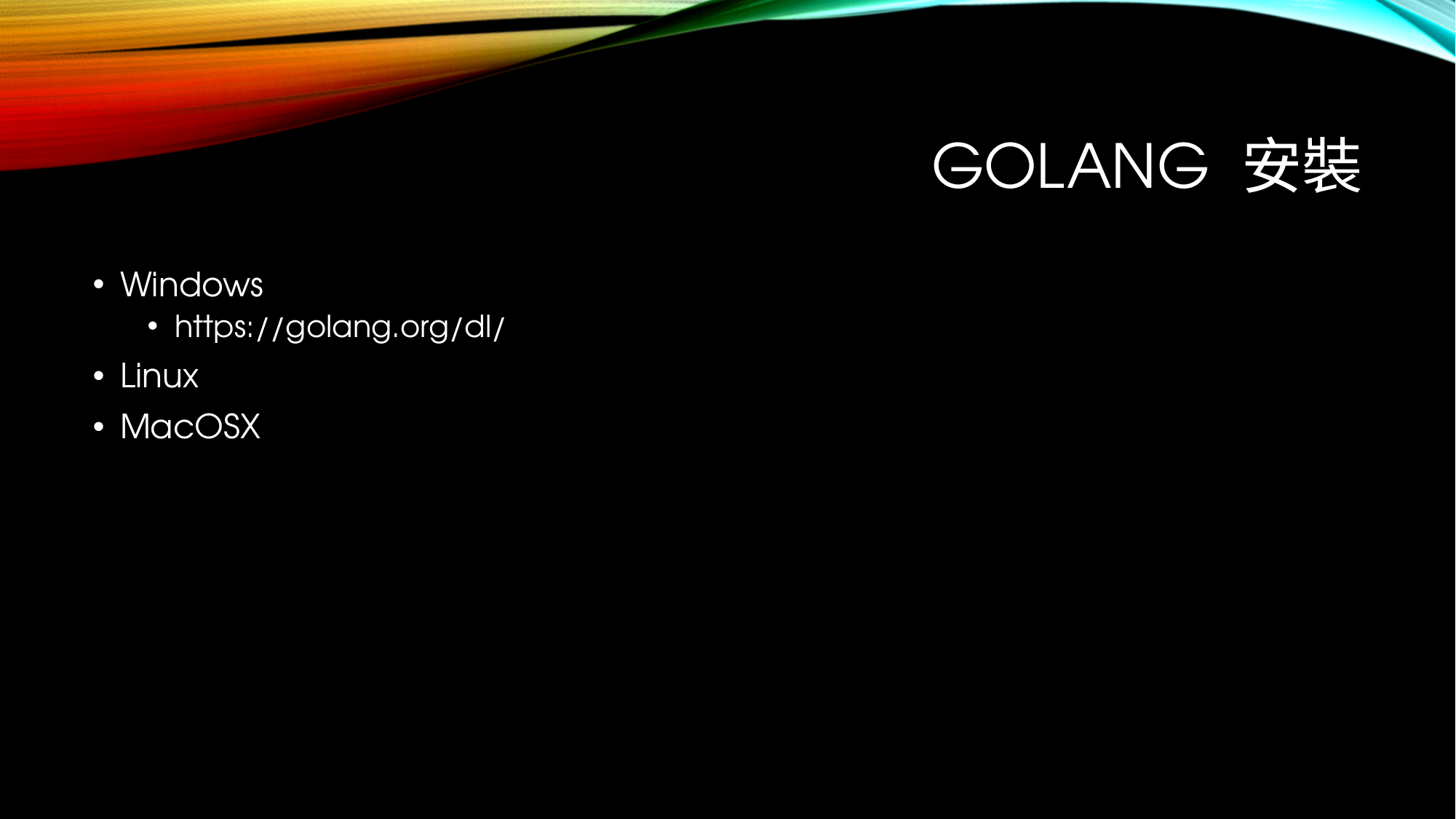

# Golang 安裝
Windows
https://golang.org/dl/
Linux
MacOSX